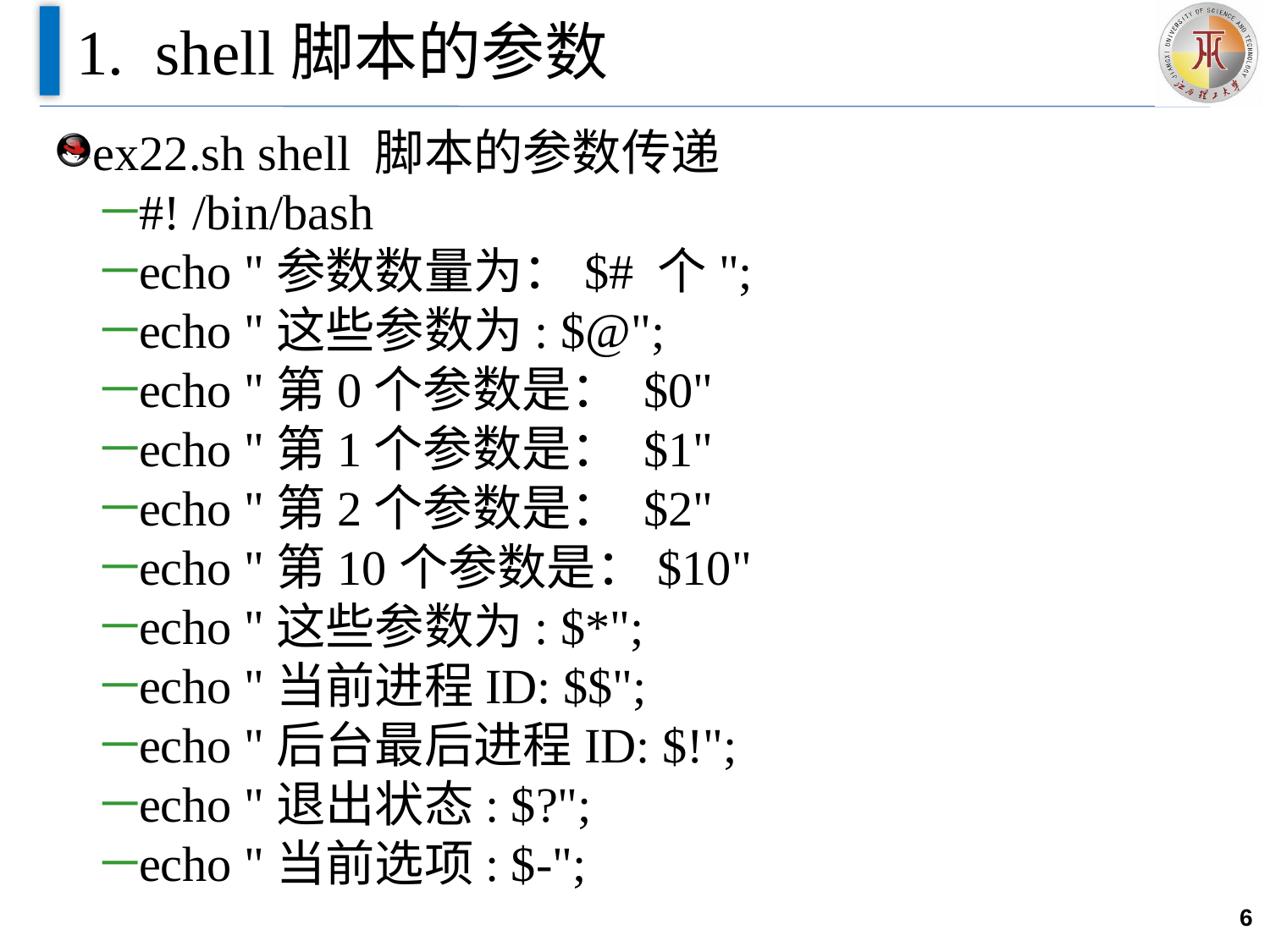

# 1.  shell脚本的参数
ex22.sh shell 脚本的参数传递
#! /bin/bash
echo "参数数量为：$# 个";
echo "这些参数为: $@";
echo "第0个参数是： $0"
echo "第1个参数是： $1"
echo "第2个参数是： $2"
echo "第10个参数是：$10"
echo "这些参数为: $*";
echo "当前进程ID: $$";
echo "后台最后进程ID: $!";
echo "退出状态: $?";
echo "当前选项: $-";

6